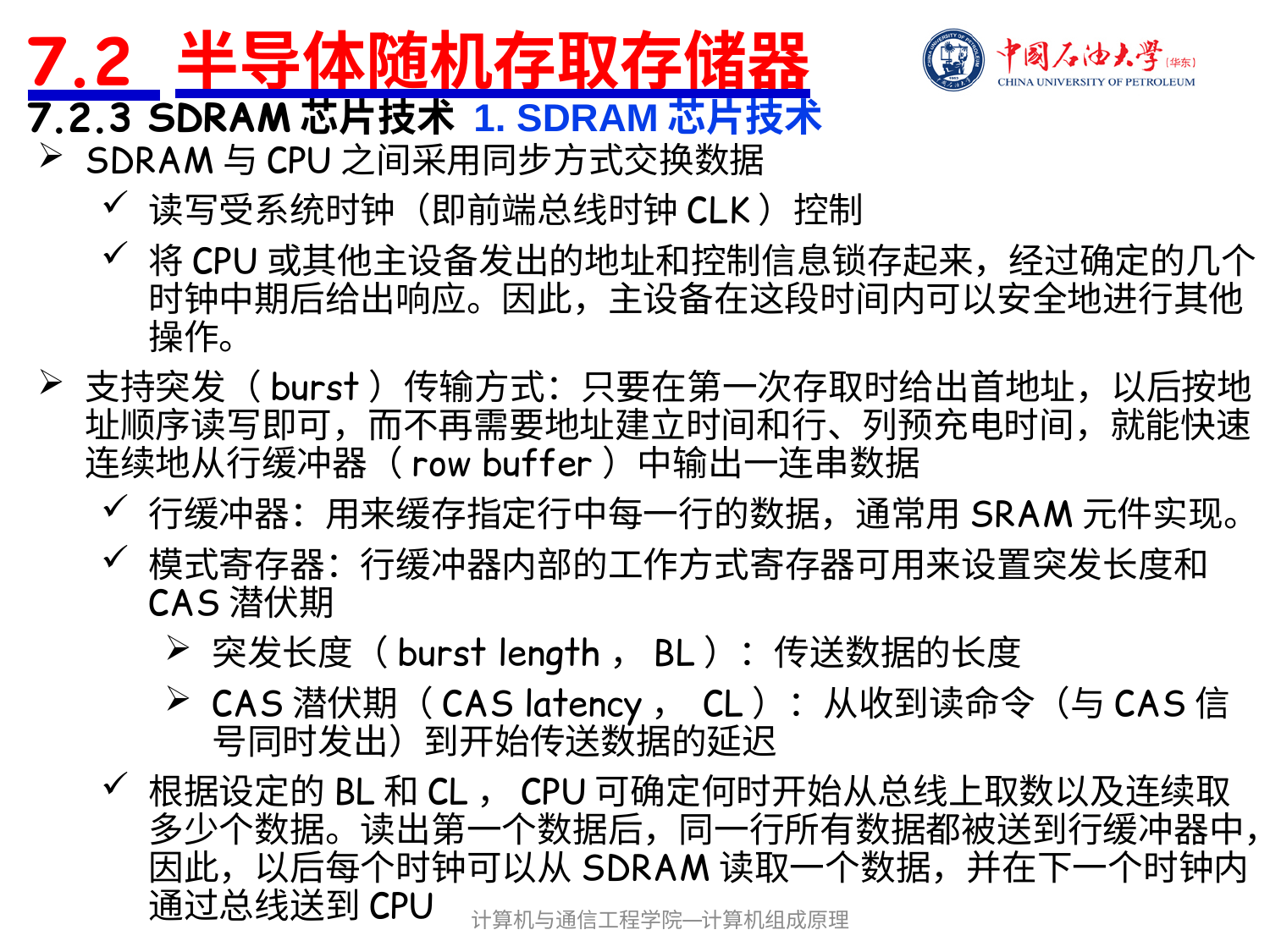

# 7.2 半导体随机存取存储器
7.2.3 SDRAM芯片技术 1. SDRAM芯片技术

SDRAM与CPU之间采用同步方式交换数据
读写受系统时钟（即前端总线时钟CLK）控制
将CPU或其他主设备发出的地址和控制信息锁存起来，经过确定的几个时钟中期后给出响应。因此，主设备在这段时间内可以安全地进行其他操作。
支持突发（burst）传输方式：只要在第一次存取时给出首地址，以后按地址顺序读写即可，而不再需要地址建立时间和行、列预充电时间，就能快速连续地从行缓冲器（row buffer）中输出一连串数据
行缓冲器：用来缓存指定行中每一行的数据，通常用SRAM元件实现。
模式寄存器：行缓冲器内部的工作方式寄存器可用来设置突发长度和CAS潜伏期
突发长度（burst length，BL）：传送数据的长度
CAS潜伏期（CAS latency， CL）：从收到读命令（与CAS信号同时发出）到开始传送数据的延迟
根据设定的BL和CL，CPU可确定何时开始从总线上取数以及连续取多少个数据。读出第一个数据后，同一行所有数据都被送到行缓冲器中，因此，以后每个时钟可以从SDRAM读取一个数据，并在下一个时钟内通过总线送到CPU
计算机与通信工程学院—计算机组成原理
29